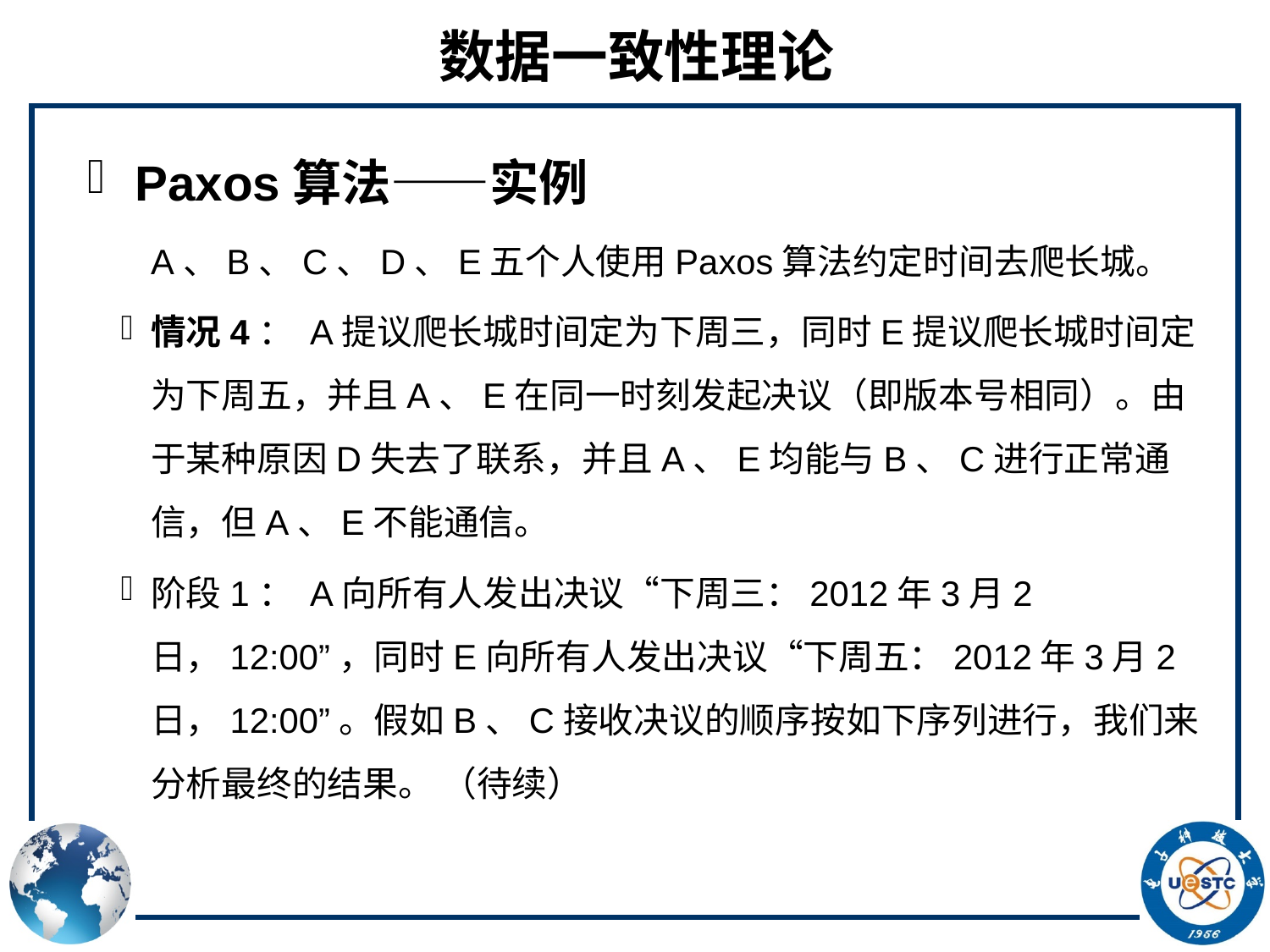

# 数据一致性理论
Paxos算法——实例
A、B、C、D、E五个人使用Paxos算法约定时间去爬长城。
情况4： A提议爬长城时间定为下周三，同时E提议爬长城时间定为下周五，并且A、E在同一时刻发起决议（即版本号相同）。由于某种原因D失去了联系，并且A、E均能与B、C进行正常通信，但A、E不能通信。
阶段1： A向所有人发出决议“下周三：2012年3月2日，12:00”，同时E向所有人发出决议“下周五：2012年3月2日，12:00”。假如B、C接收决议的顺序按如下序列进行，我们来分析最终的结果。 （待续）